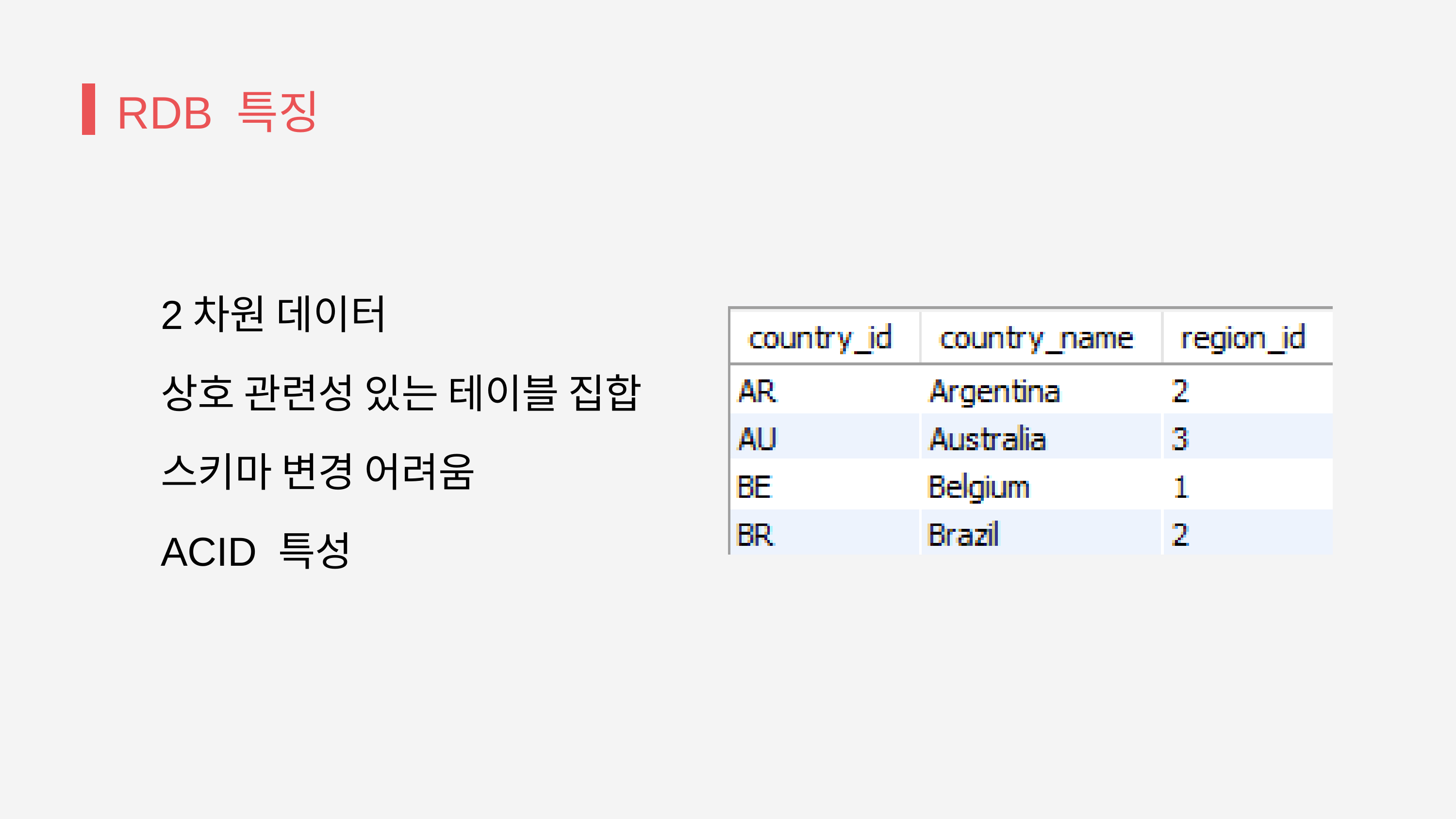

RDB 특징

2차원 데이터

상호 관련성 있는 테이블 집합

스키마 변경 어려움

ACID 특성